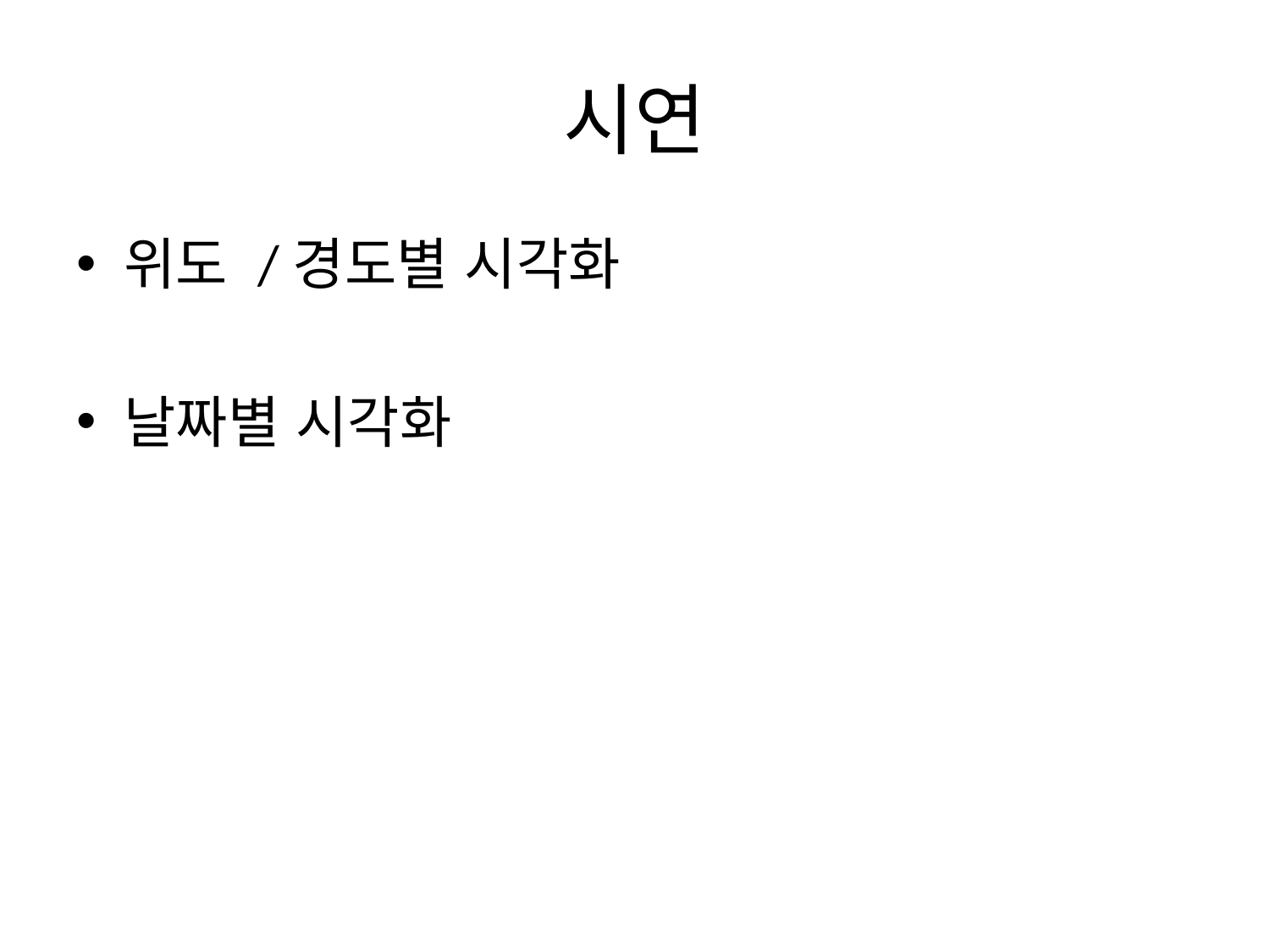

# 시연
위도 /경도별 시각화

날짜별 시각화